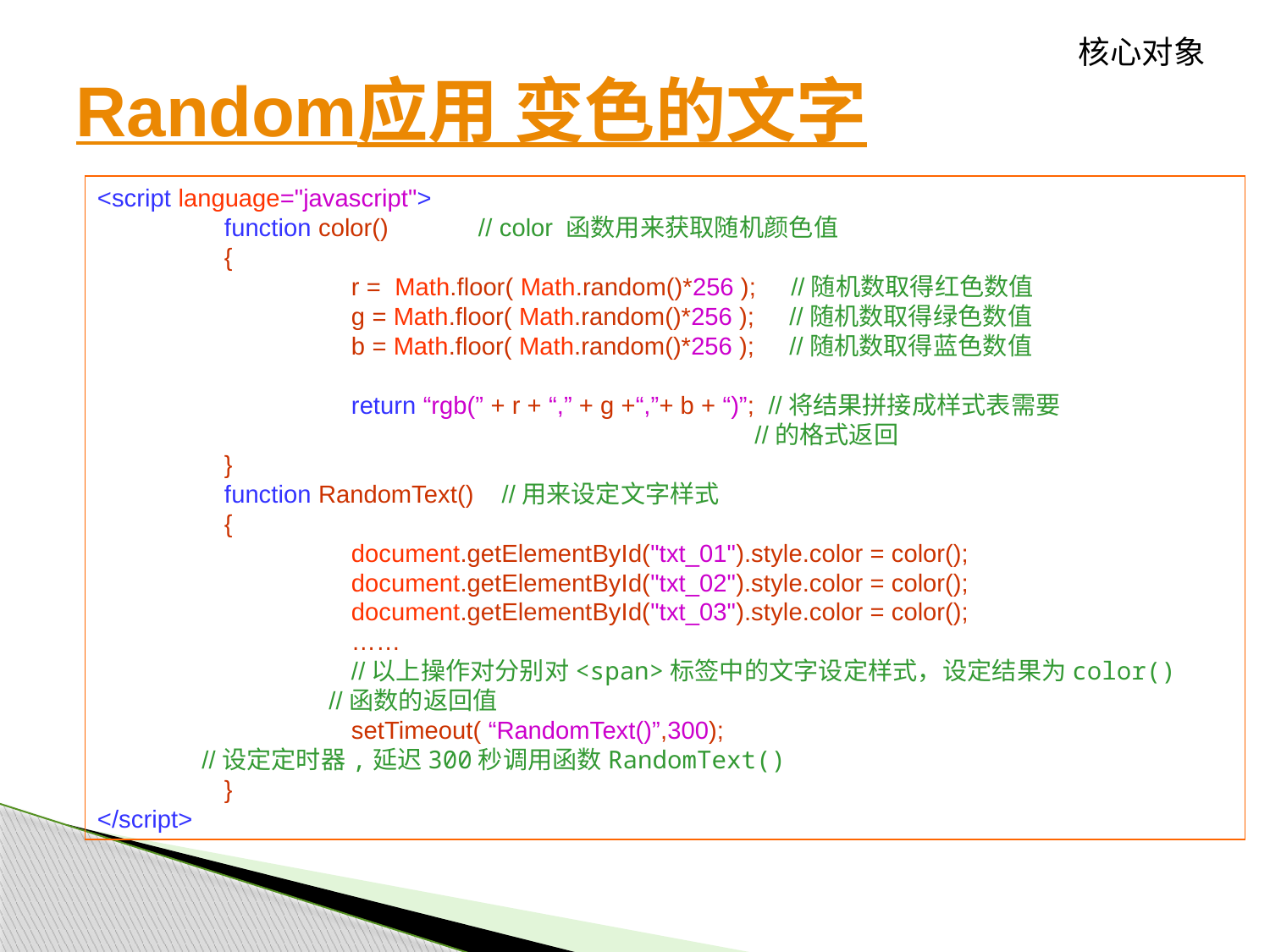

核心对象
# Random应用 变色的文字
<script language="javascript">
	function color()	// color 函数用来获取随机颜色值
	{
		r =  Math.floor( Math.random()*256 );     //随机数取得红色数值
		g = Math.floor( Math.random()*256 );     //随机数取得绿色数值
		b = Math.floor( Math.random()*256 );     //随机数取得蓝色数值

		return “rgb(” + r + “,” + g +“,”+ b + “)”;  //将结果拼接成样式表需要						   //的格式返回
	}
	function RandomText()    //用来设定文字样式
	{
		document.getElementById("txt_01").style.color = color();
		document.getElementById("txt_02").style.color = color();
		document.getElementById("txt_03").style.color = color();
		……
		//以上操作对分别对<span>标签中的文字设定样式，设定结果为color()	               //函数的返回值
		setTimeout( “RandomText()”,300); 				               //设定定时器,延迟300秒调用函数RandomText()
	}
</script>